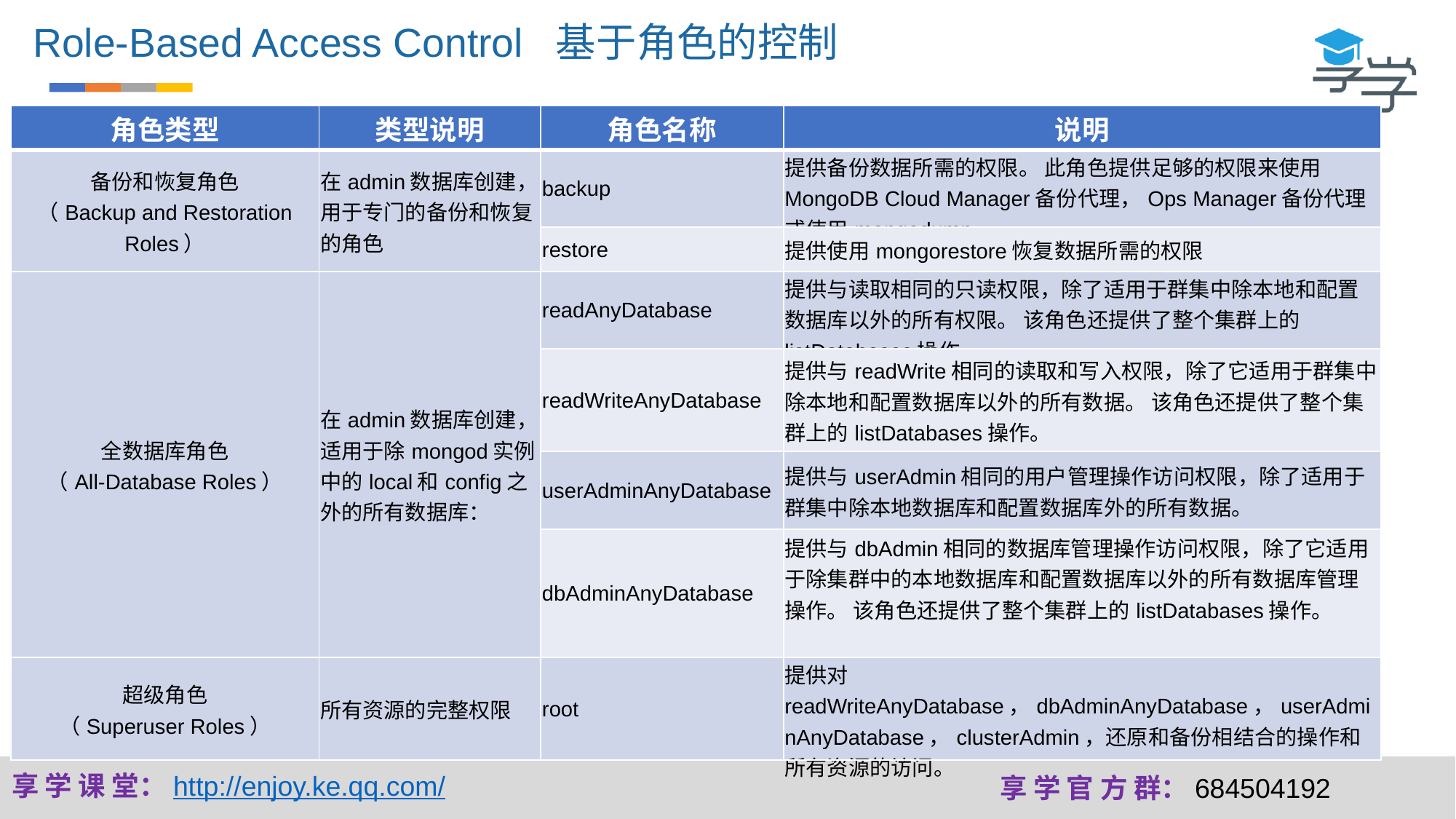

Role-Based Access Control  基于角色的控制

| 角色类型 | 类型说明 | 角色名称 | 说明 |
| --- | --- | --- | --- |
| 备份和恢复角色 （Backup and Restoration Roles） | 在admin数据库创建，用于专门的备份和恢复的角色 | backup | 提供备份数据所需的权限。 此角色提供足够的权限来使用MongoDB Cloud Manager备份代理，Ops Manager备份代理或使用mongodump。 |
|  |  | restore | 提供使用mongorestore恢复数据所需的权限 |
| 全数据库角色 （All-Database Roles） | 在admin数据库创建，适用于除mongod实例中的local和config之外的所有数据库： | readAnyDatabase | 提供与读取相同的只读权限，除了适用于群集中除本地和配置数据库以外的所有权限。 该角色还提供了整个集群上的listDatabases操作。 |
|  |  | readWriteAnyDatabase | 提供与readWrite相同的读取和写入权限，除了它适用于群集中除本地和配置数据库以外的所有数据。 该角色还提供了整个集群上的listDatabases操作。 |
|  |  | userAdminAnyDatabase | 提供与userAdmin相同的用户管理操作访问权限，除了适用于群集中除本地数据库和配置数据库外的所有数据。 |
|  |  | dbAdminAnyDatabase | 提供与dbAdmin相同的数据库管理操作访问权限，除了它适用于除集群中的本地数据库和配置数据库以外的所有数据库管理操作。 该角色还提供了整个集群上的listDatabases操作。 |
| 超级角色 （Superuser Roles） | 所有资源的完整权限 | root | 提供对readWriteAnyDatabase，dbAdminAnyDatabase，userAdminAnyDatabase，clusterAdmin，还原和备份相结合的操作和所有资源的访问。 |